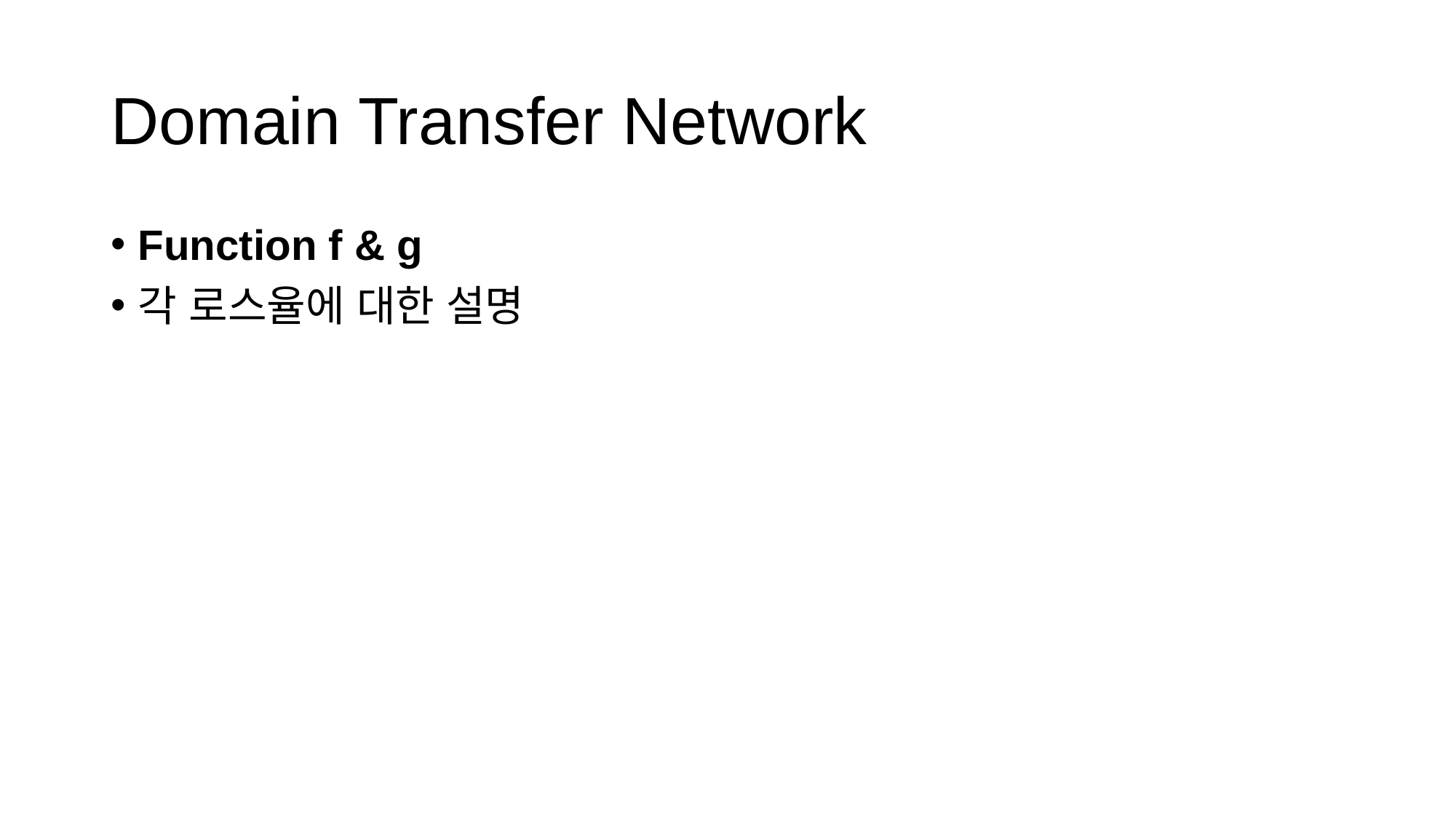

# Domain Transfer Network
Function f & g
각 로스율에 대한 설명